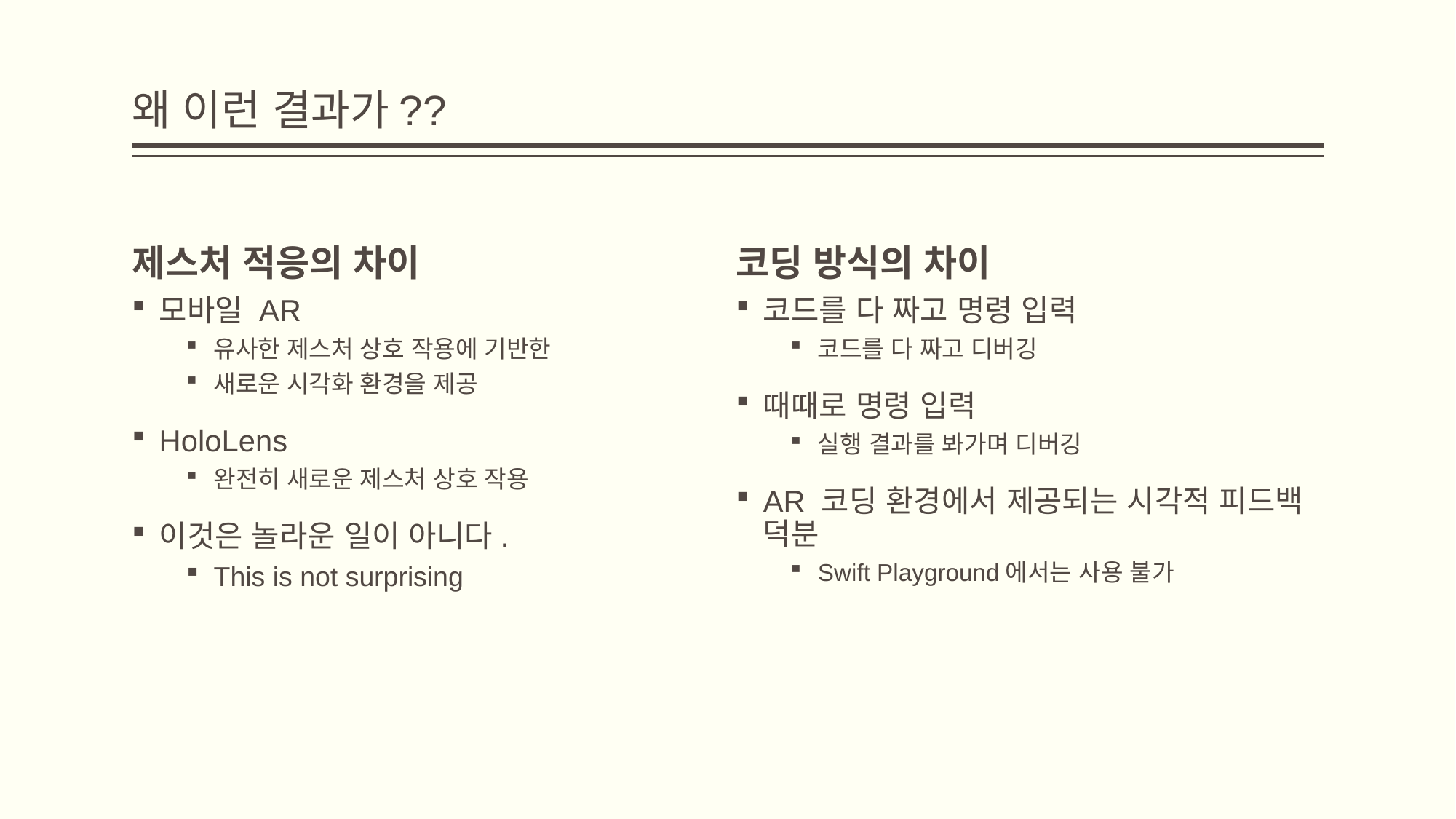

# 왜 이런 결과가??
제스처 적응의 차이
코딩 방식의 차이
모바일 AR
유사한 제스처 상호 작용에 기반한
새로운 시각화 환경을 제공
HoloLens
완전히 새로운 제스처 상호 작용
이것은 놀라운 일이 아니다.
This is not surprising
코드를 다 짜고 명령 입력
코드를 다 짜고 디버깅
때때로 명령 입력
실행 결과를 봐가며 디버깅
AR 코딩 환경에서 제공되는 시각적 피드백 덕분
Swift Playground에서는 사용 불가